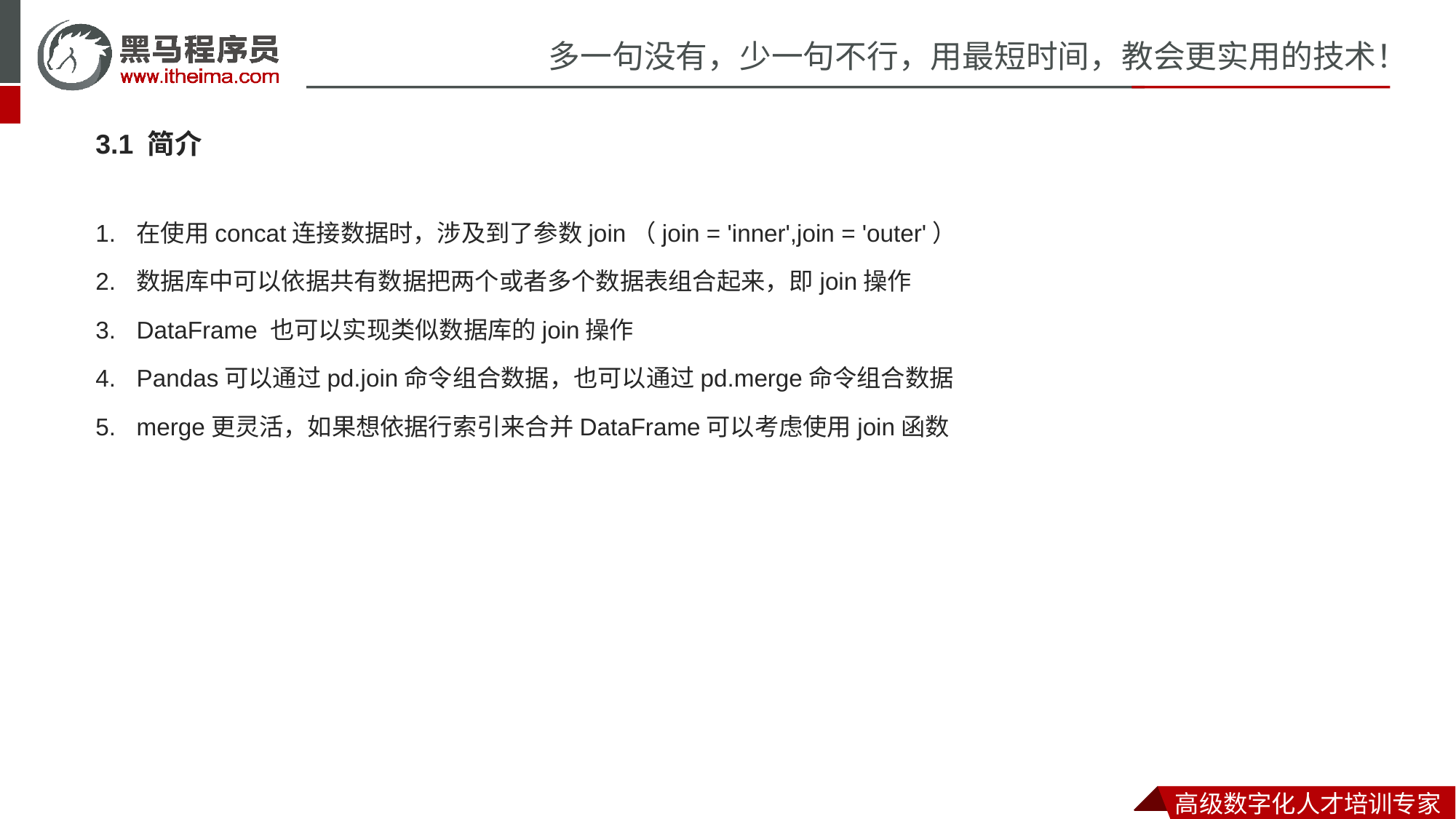

3.1 简介
在使用concat连接数据时，涉及到了参数join（join = 'inner',join = 'outer'）
数据库中可以依据共有数据把两个或者多个数据表组合起来，即join操作
DataFrame 也可以实现类似数据库的join操作
Pandas可以通过pd.join命令组合数据，也可以通过pd.merge命令组合数据
merge更灵活，如果想依据行索引来合并DataFrame可以考虑使用join函数